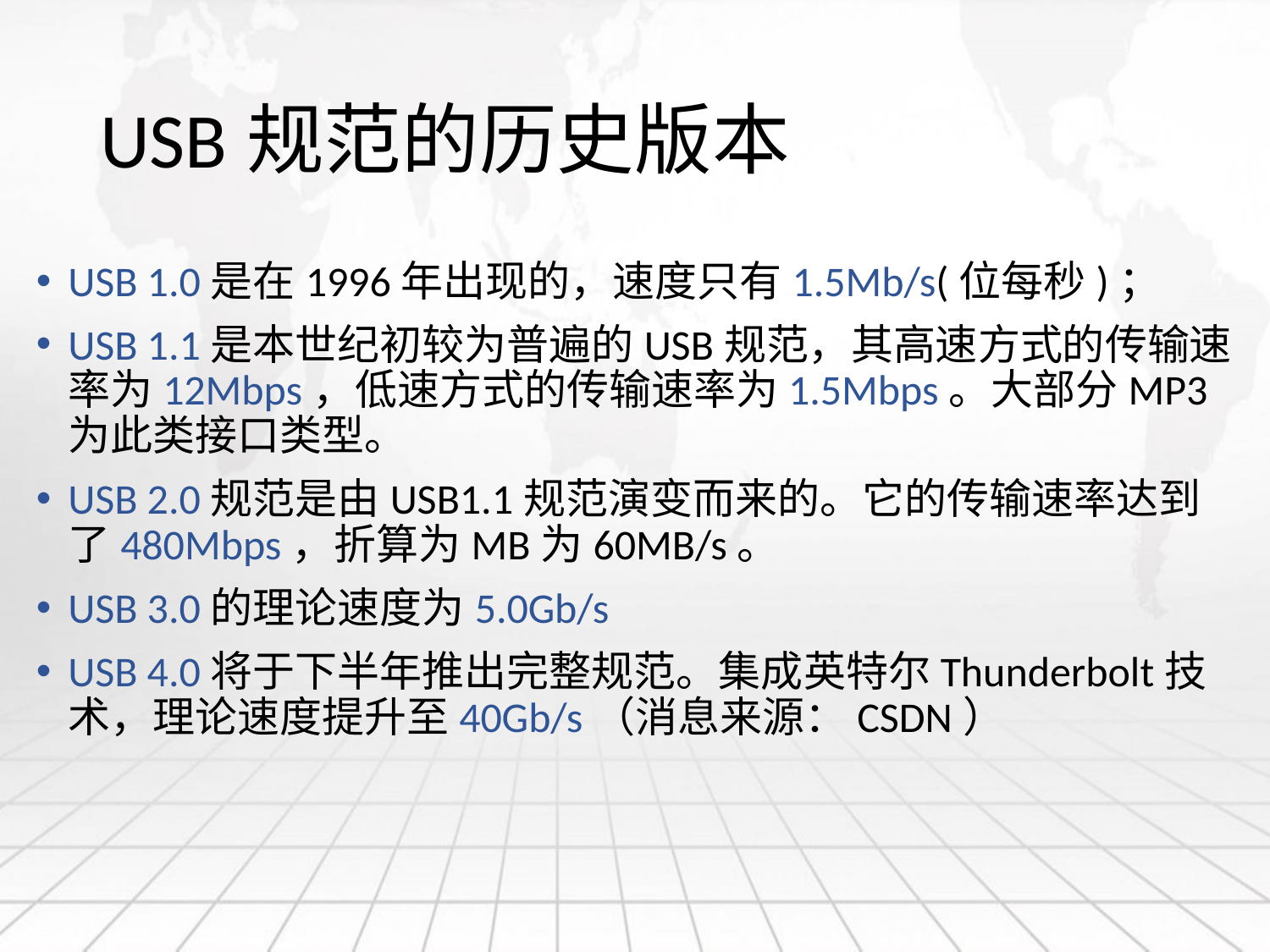

# USB规范的历史版本
USB 1.0是在1996年出现的，速度只有1.5Mb/s(位每秒)；
USB 1.1是本世纪初较为普遍的USB规范，其高速方式的传输速率为12Mbps，低速方式的传输速率为1.5Mbps。大部分MP3为此类接口类型。
USB 2.0规范是由USB1.1规范演变而来的。它的传输速率达到了480Mbps，折算为MB为60MB/s。
USB 3.0的理论速度为5.0Gb/s
USB 4.0将于下半年推出完整规范。集成英特尔Thunderbolt技术，理论速度提升至40Gb/s（消息来源：CSDN）